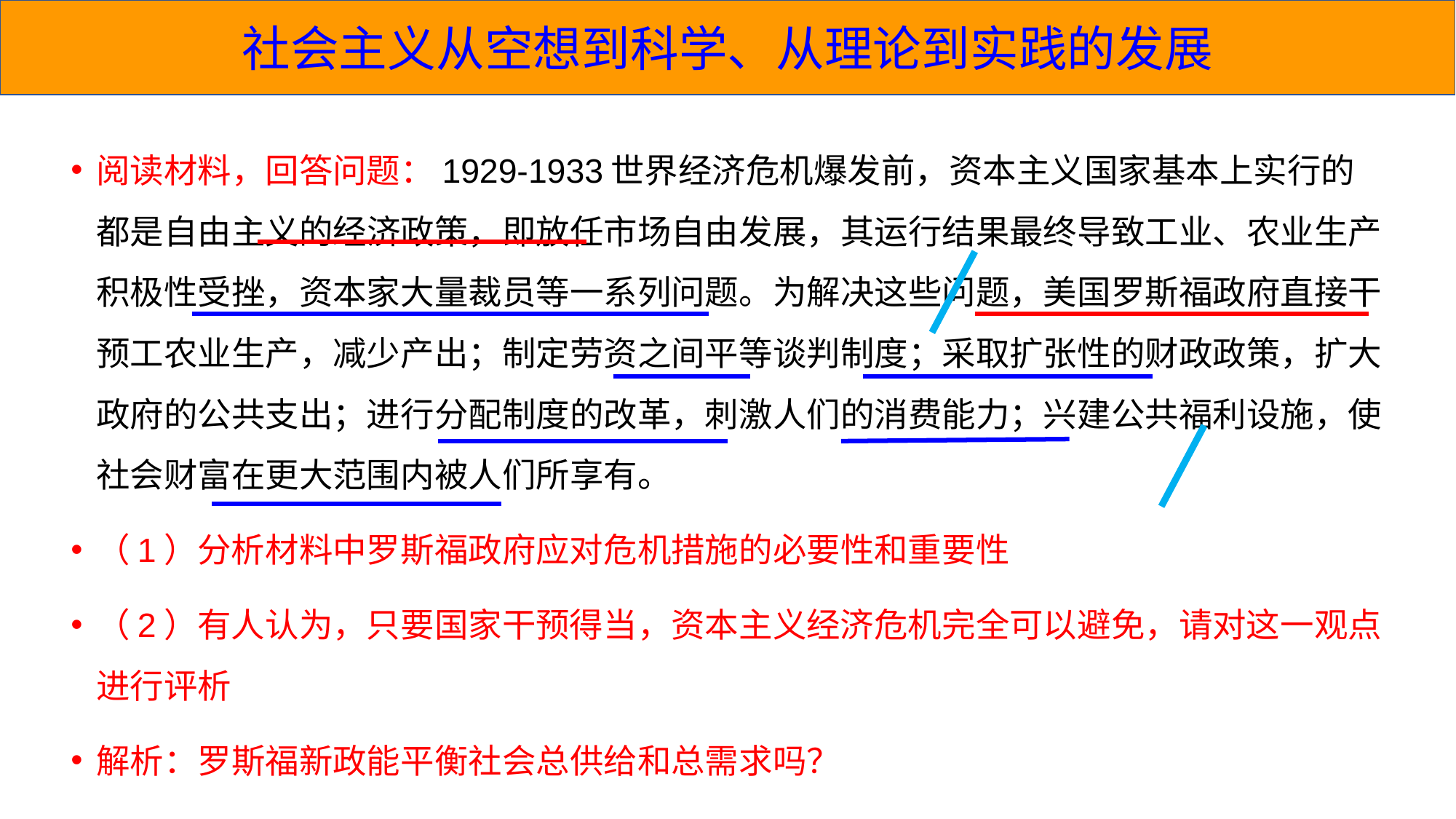

社会主义从空想到科学、从理论到实践的发展
阅读材料，回答问题：1929-1933世界经济危机爆发前，资本主义国家基本上实行的都是自由主义的经济政策，即放任市场自由发展，其运行结果最终导致工业、农业生产积极性受挫，资本家大量裁员等一系列问题。为解决这些问题，美国罗斯福政府直接干预工农业生产，减少产出；制定劳资之间平等谈判制度；采取扩张性的财政政策，扩大政府的公共支出；进行分配制度的改革，刺激人们的消费能力；兴建公共福利设施，使社会财富在更大范围内被人们所享有。
（1）分析材料中罗斯福政府应对危机措施的必要性和重要性
（2）有人认为，只要国家干预得当，资本主义经济危机完全可以避免，请对这一观点进行评析
解析：罗斯福新政能平衡社会总供给和总需求吗？